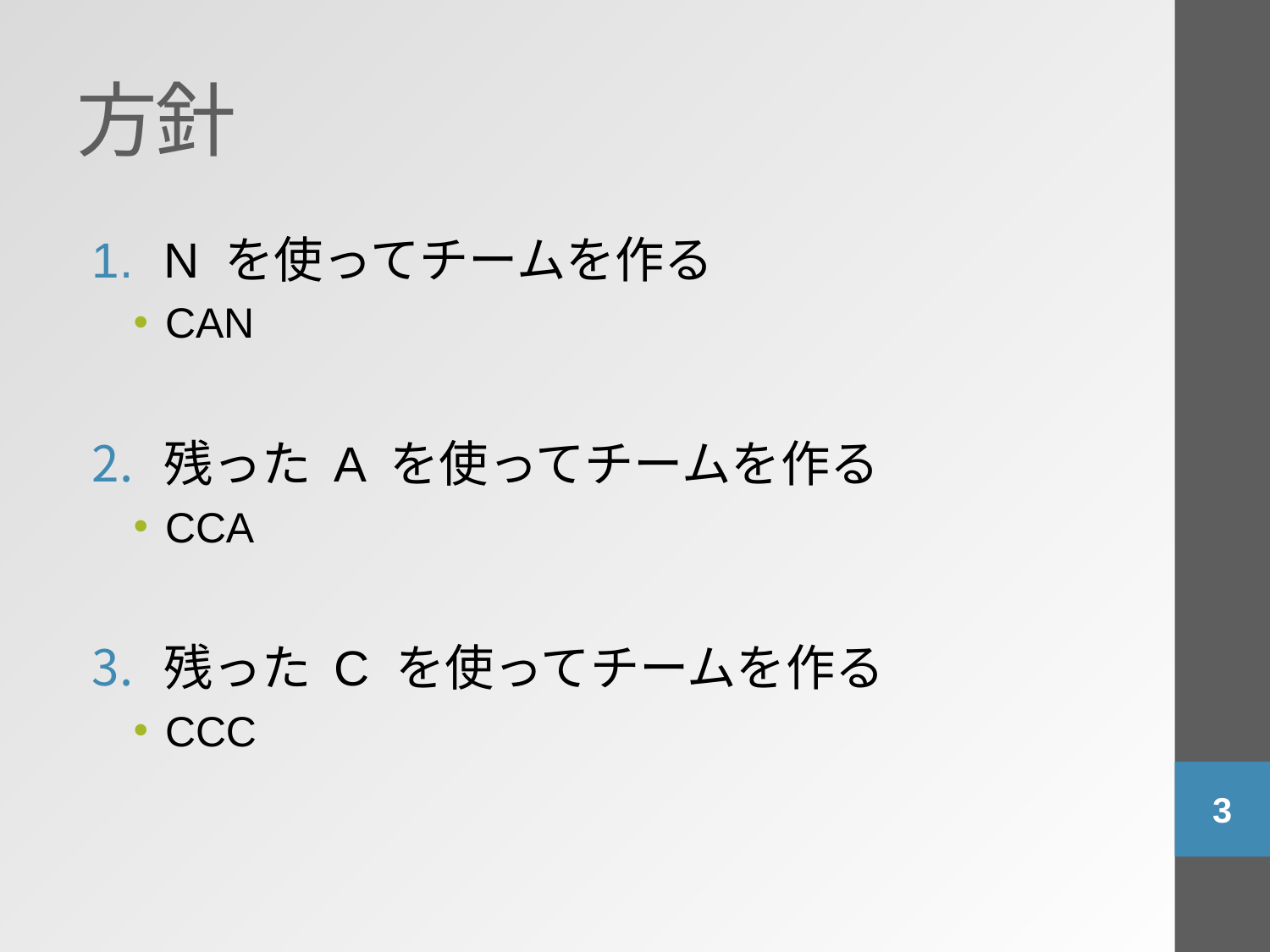

# 方針
N を使ってチームを作る
CAN

残った A を使ってチームを作る
CCA

残った C を使ってチームを作る
CCC